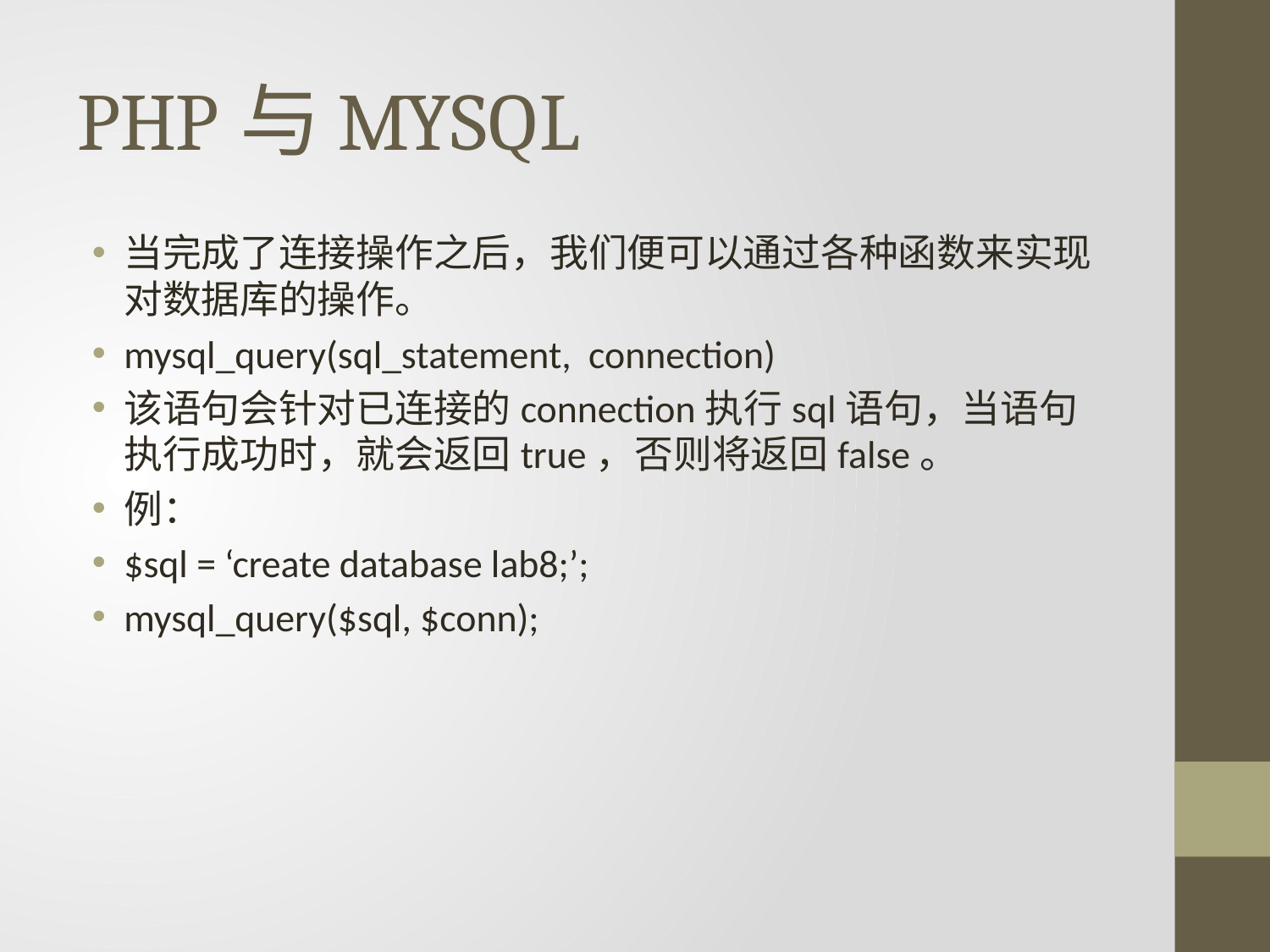

# PHP与MYSQL
当完成了连接操作之后，我们便可以通过各种函数来实现对数据库的操作。
mysql_query(sql_statement,  connection)
该语句会针对已连接的connection执行sql语句，当语句执行成功时，就会返回true，否则将返回false。
例：
$sql = ‘create database lab8;’;
mysql_query($sql, $conn);